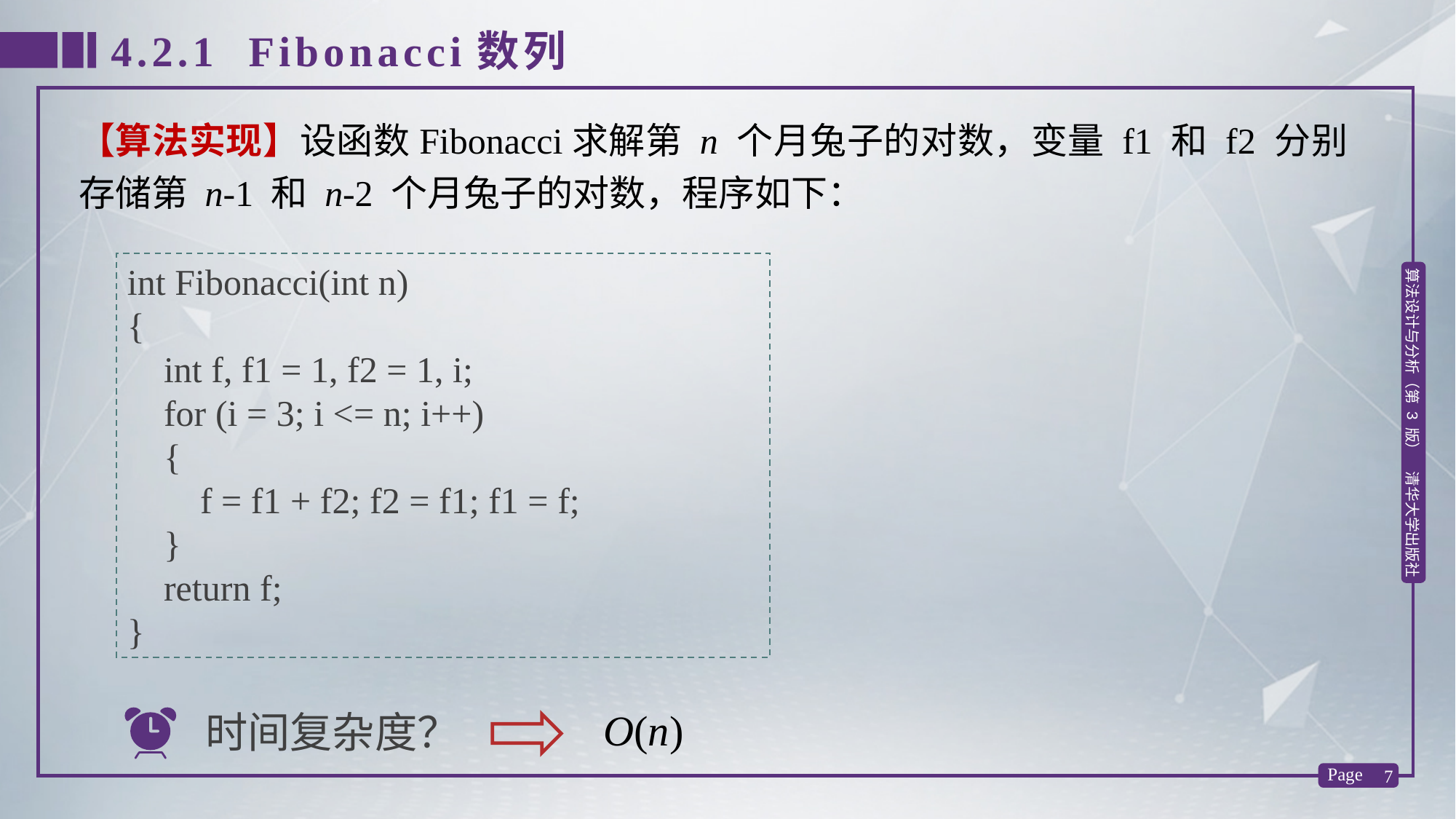

4.2.1  Fibonacci数列
【算法实现】设函数Fibonacci求解第 n 个月兔子的对数，变量 f1 和 f2 分别存储第 n-1 和 n-2 个月兔子的对数，程序如下：
int Fibonacci(int n)
{
    int f, f1 = 1, f2 = 1, i;
    for (i = 3; i <= n; i++)
    {
        f = f1 + f2; f2 = f1; f1 = f;
    }
    return f;
}
O(n)

时间复杂度？